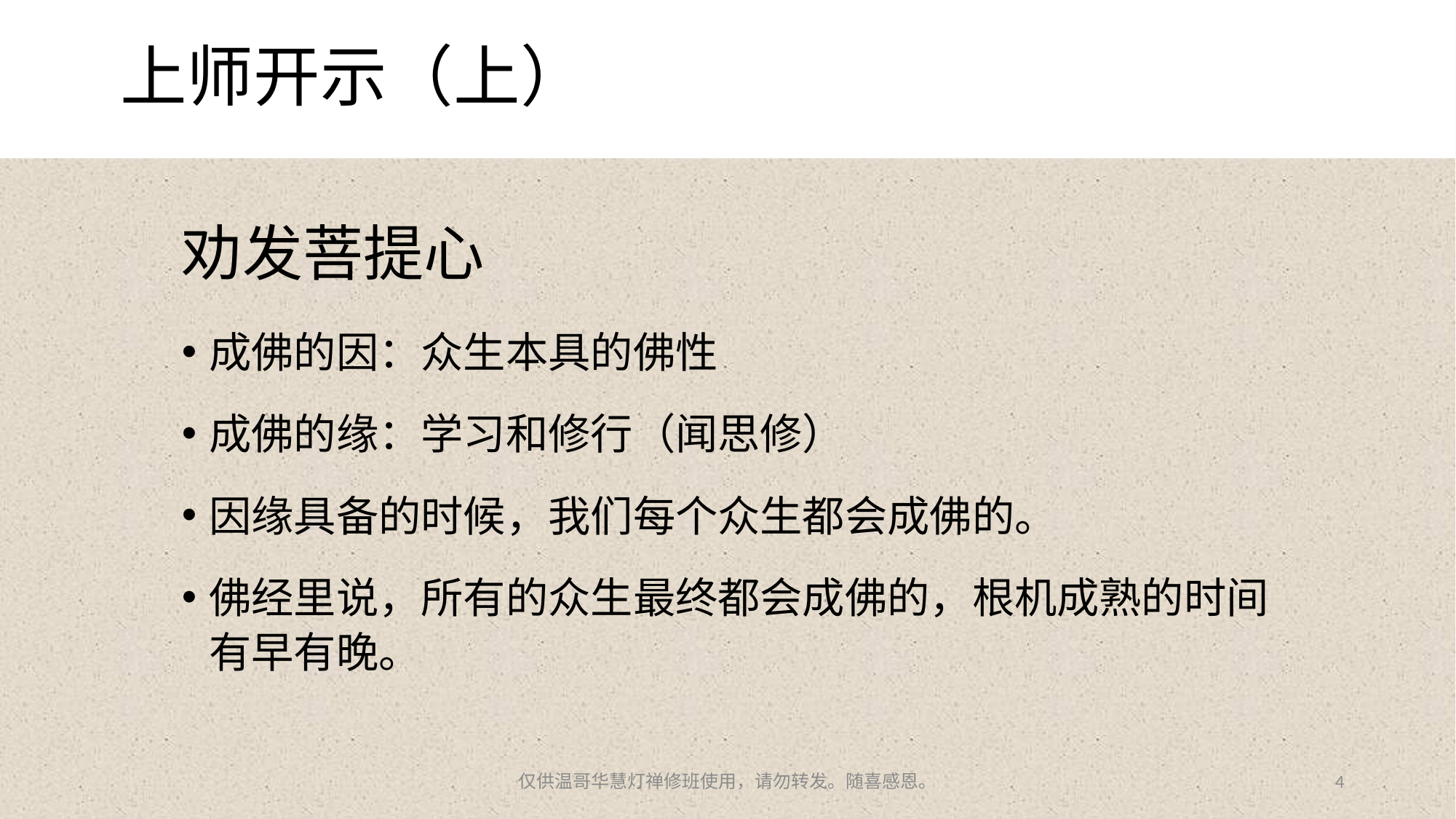

# 上师开示（上）
劝发菩提心
成佛的因：众生本具的佛性
成佛的缘：学习和修行（闻思修）
因缘具备的时候，我们每个众生都会成佛的。
佛经里说，所有的众生最终都会成佛的，根机成熟的时间有早有晚。

仅供温哥华慧灯禅修班使用，请勿转发。随喜感恩。
4